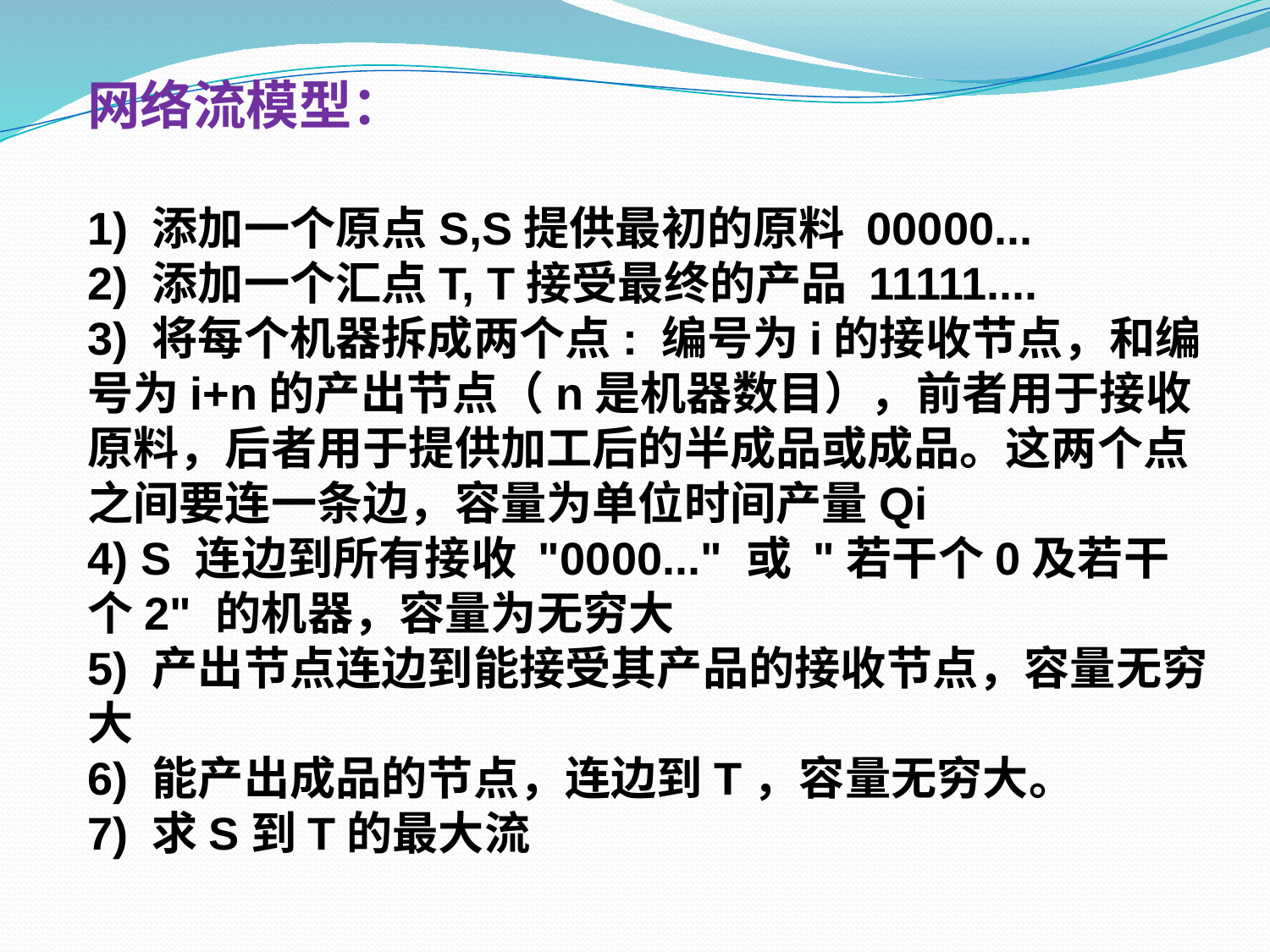

网络流模型：

1) 添加一个原点S,S提供最初的原料 00000...
2) 添加一个汇点T, T接受最终的产品 11111....
3) 将每个机器拆成两个点: 编号为i的接收节点，和编号为i+n的产出节点（n是机器数目），前者用于接收原料，后者用于提供加工后的半成品或成品。这两个点之间要连一条边，容量为单位时间产量Qi
4) S 连边到所有接收 "0000..." 或 "若干个0及若干个2" 的机器，容量为无穷大
5) 产出节点连边到能接受其产品的接收节点，容量无穷大
6) 能产出成品的节点，连边到T，容量无穷大。
7) 求S到T的最大流